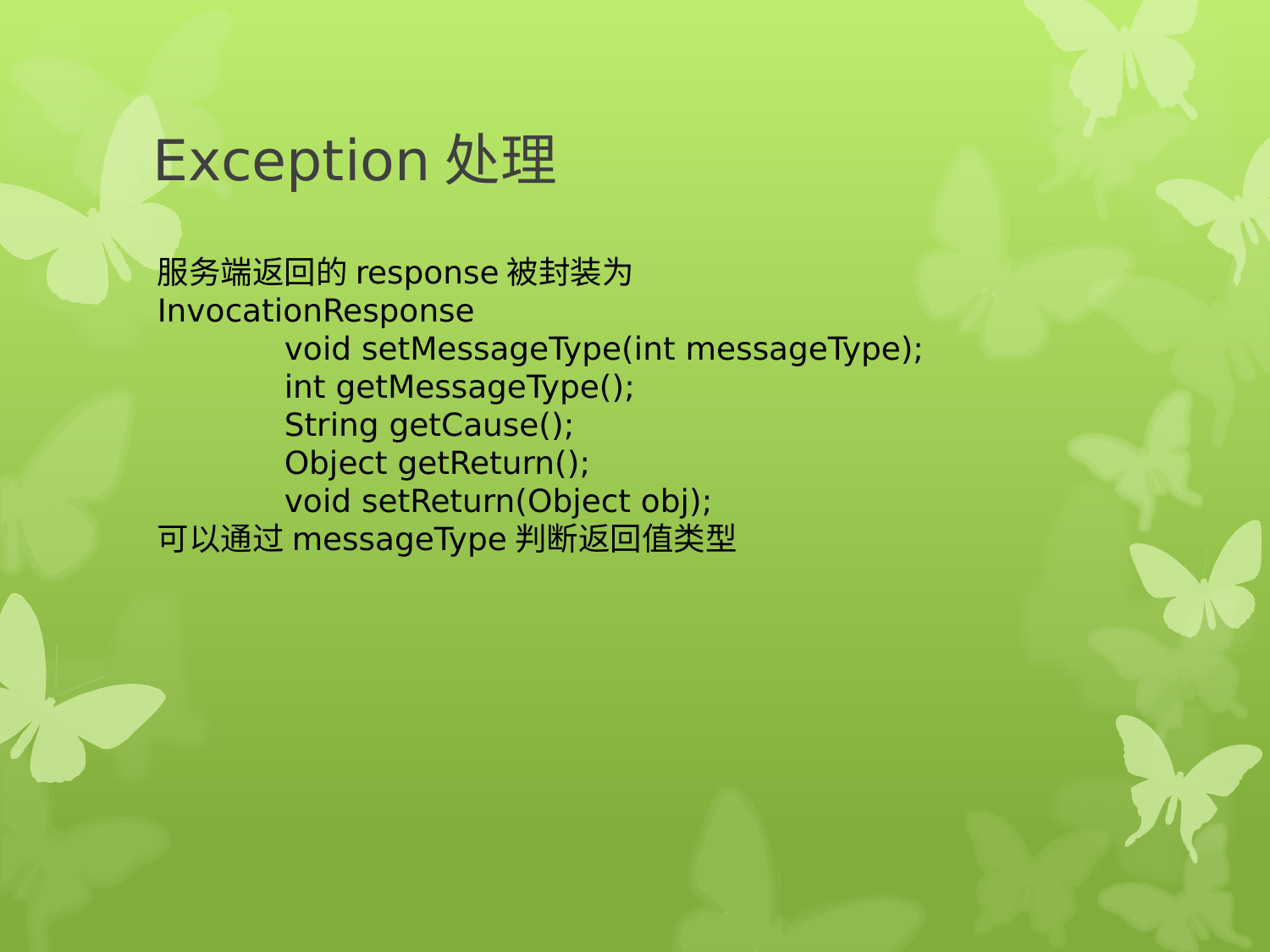

# Exception处理
服务端返回的response被封装为
InvocationResponse
	void setMessageType(int messageType);
	int getMessageType();
	String getCause();
	Object getReturn();
	void setReturn(Object obj);
可以通过messageType判断返回值类型